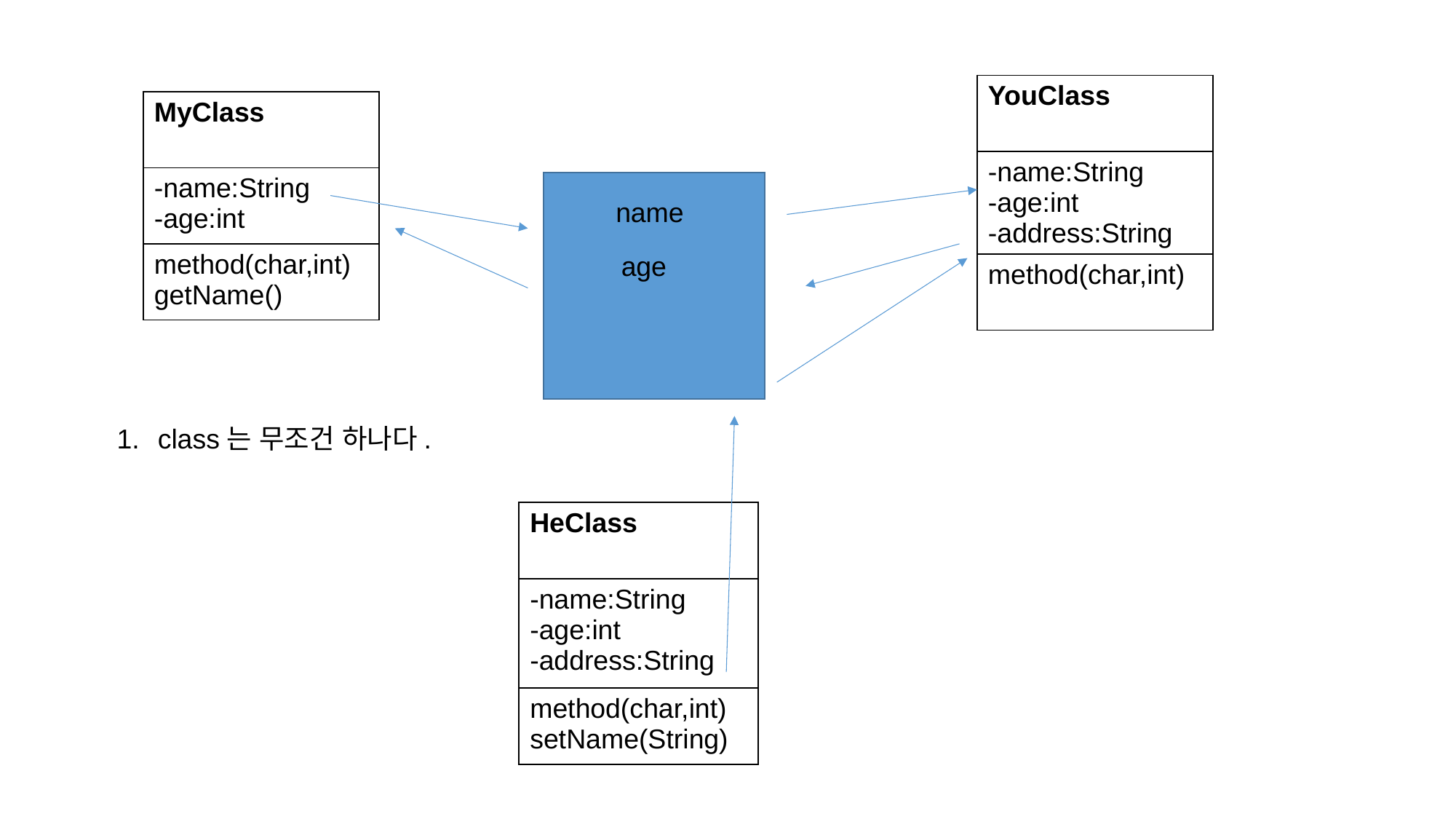

| YouClass |
| --- |
| -name:String -age:int -address:String |
| method(char,int) |
| MyClass |
| --- |
| -name:String -age:int |
| method(char,int) getName() |

name
age
class는 무조건 하나다.

| HeClass |
| --- |
| -name:String -age:int -address:String |
| method(char,int) setName(String) |